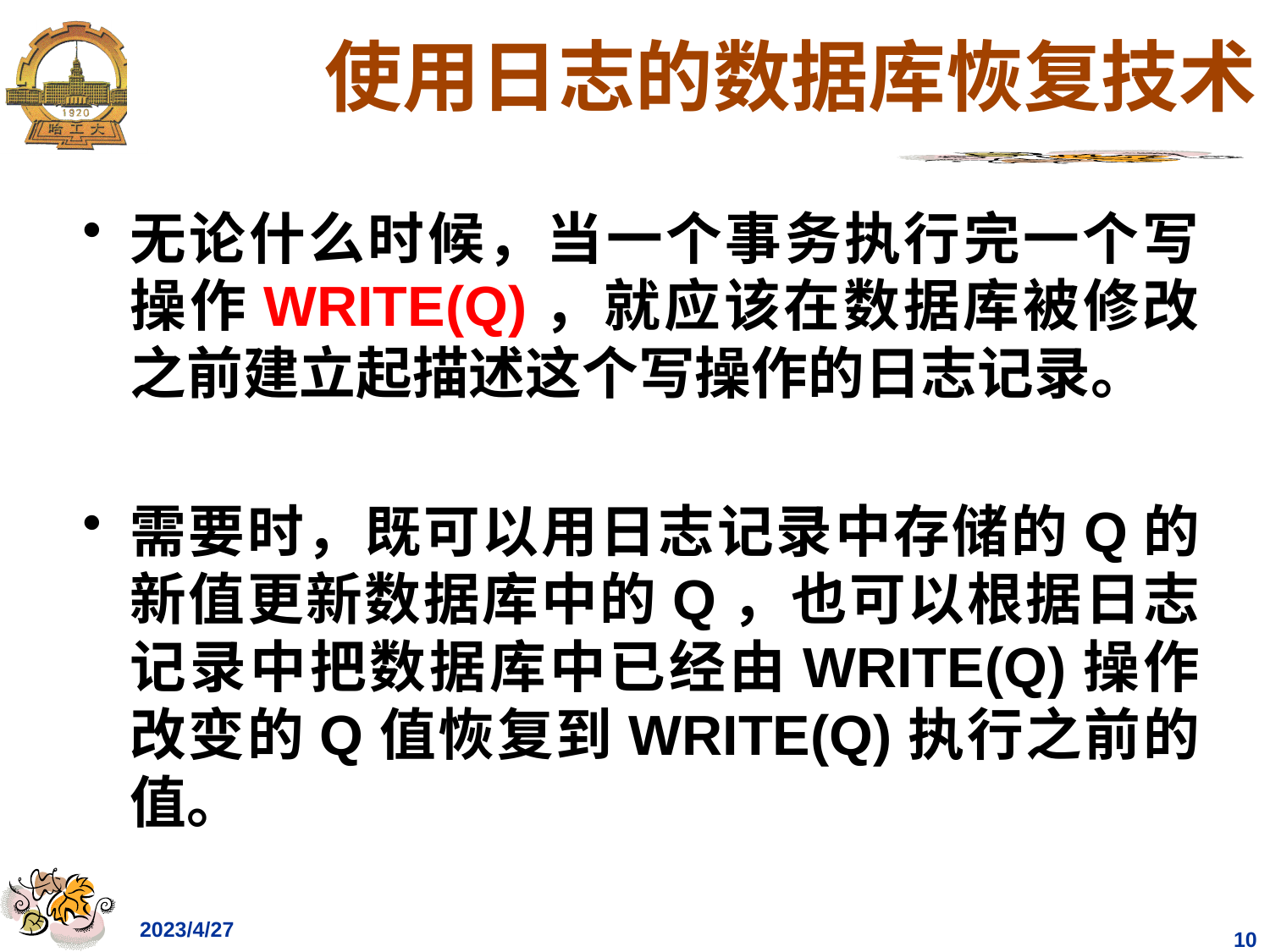

# 使用日志的数据库恢复技术
无论什么时候，当一个事务执行完一个写操作WRITE(Q)，就应该在数据库被修改之前建立起描述这个写操作的日志记录。

需要时，既可以用日志记录中存储的Q的新值更新数据库中的Q，也可以根据日志记录中把数据库中已经由WRITE(Q)操作改变的Q值恢复到WRITE(Q)执行之前的值。
2023/4/27

10